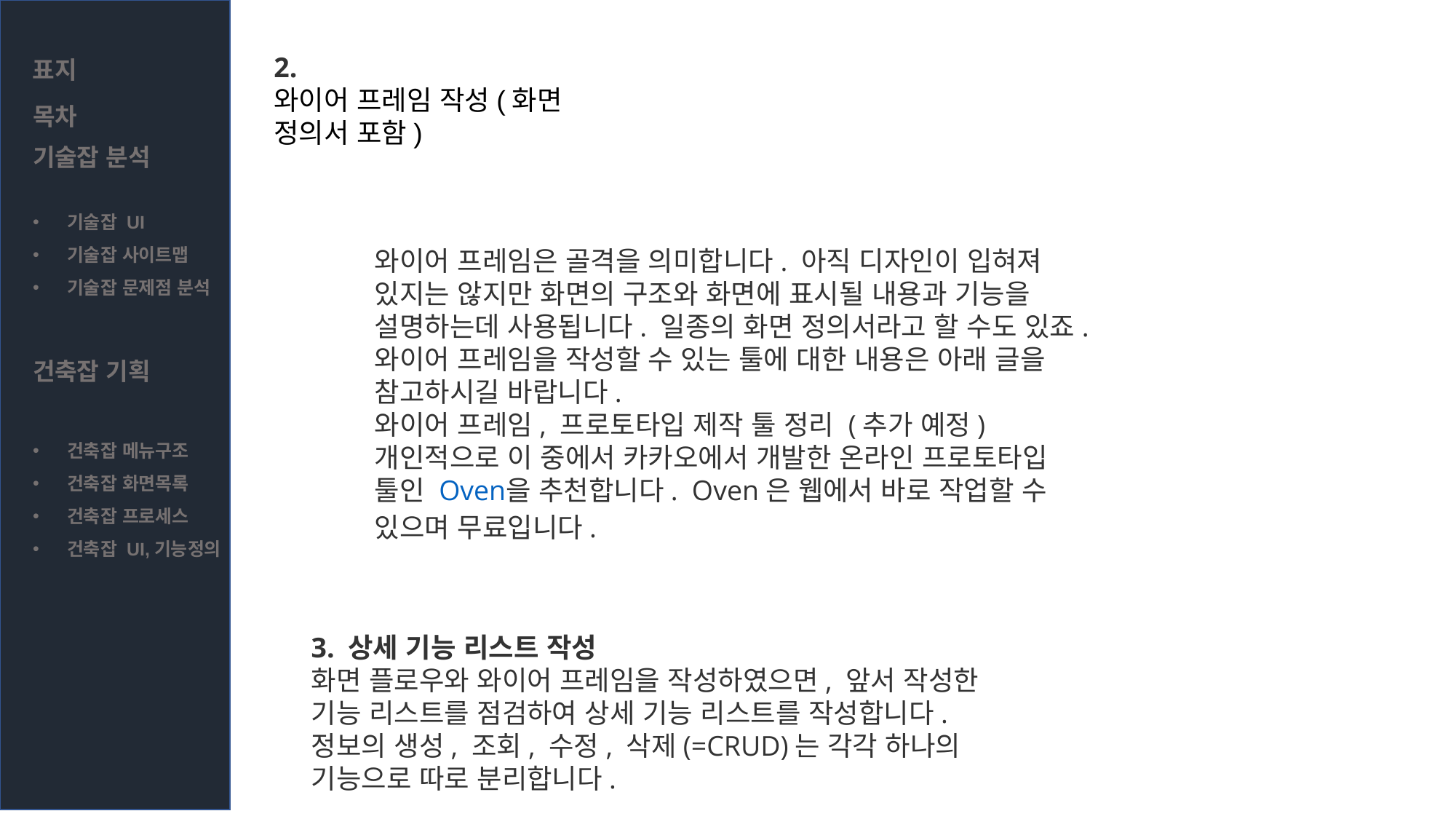

2.
와이어 프레임 작성(화면 정의서 포함)
표지
목차
기술잡 분석

기술잡 UI
기술잡 사이트맵
기술잡 문제점 분석

건축잡 기획

건축잡 메뉴구조
건축잡 화면목록
건축잡 프로세스
건축잡 UI,기능정의
와이어 프레임은 골격을 의미합니다. 아직 디자인이 입혀져 있지는 않지만 화면의 구조와 화면에 표시될 내용과 기능을 설명하는데 사용됩니다. 일종의 화면 정의서라고 할 수도 있죠.
와이어 프레임을 작성할 수 있는 툴에 대한 내용은 아래 글을 참고하시길 바랍니다.
와이어 프레임, 프로토타입 제작 툴 정리 (추가 예정)
개인적으로 이 중에서 카카오에서 개발한 온라인 프로토타입 툴인 Oven을 추천합니다.  Oven은 웹에서 바로 작업할 수 있으며 무료입니다.
3. 상세 기능 리스트 작성
화면 플로우와 와이어 프레임을 작성하였으면, 앞서 작성한 기능 리스트를 점검하여 상세 기능 리스트를 작성합니다. 정보의 생성, 조회, 수정, 삭제(=CRUD)는 각각 하나의 기능으로 따로 분리합니다.